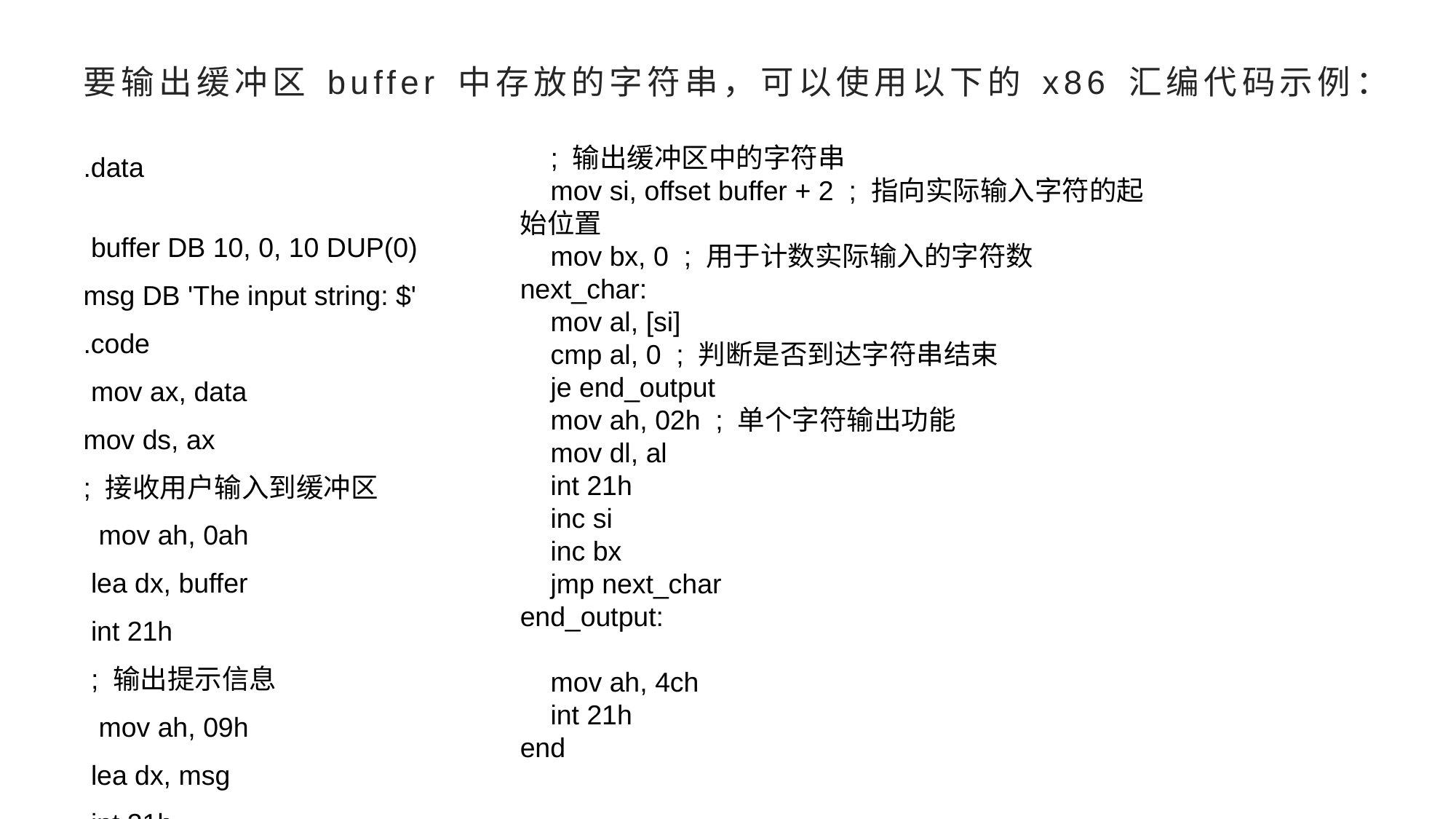

# 要输出缓冲区 buffer 中存放的字符串，可以使用以下的 x86 汇编代码示例：
    ; 输出缓冲区中的字符串
    mov si, offset buffer + 2  ; 指向实际输入字符的起始位置
    mov bx, 0  ; 用于计数实际输入的字符数
next_char:
    mov al, [si]
    cmp al, 0  ; 判断是否到达字符串结束
    je end_output
    mov ah, 02h  ; 单个字符输出功能
    mov dl, al
    int 21h
    inc si
    inc bx
    jmp next_char
end_output:

    mov ah, 4ch
    int 21h
end

.data
 buffer DB 10, 0, 10 DUP(0)
msg DB 'The input string: $'
.code
 mov ax, data
mov ds, ax
; 接收用户输入到缓冲区
  mov ah, 0ah
 lea dx, buffer
 int 21h
 ; 输出提示信息
  mov ah, 09h
 lea dx, msg
 int 21h